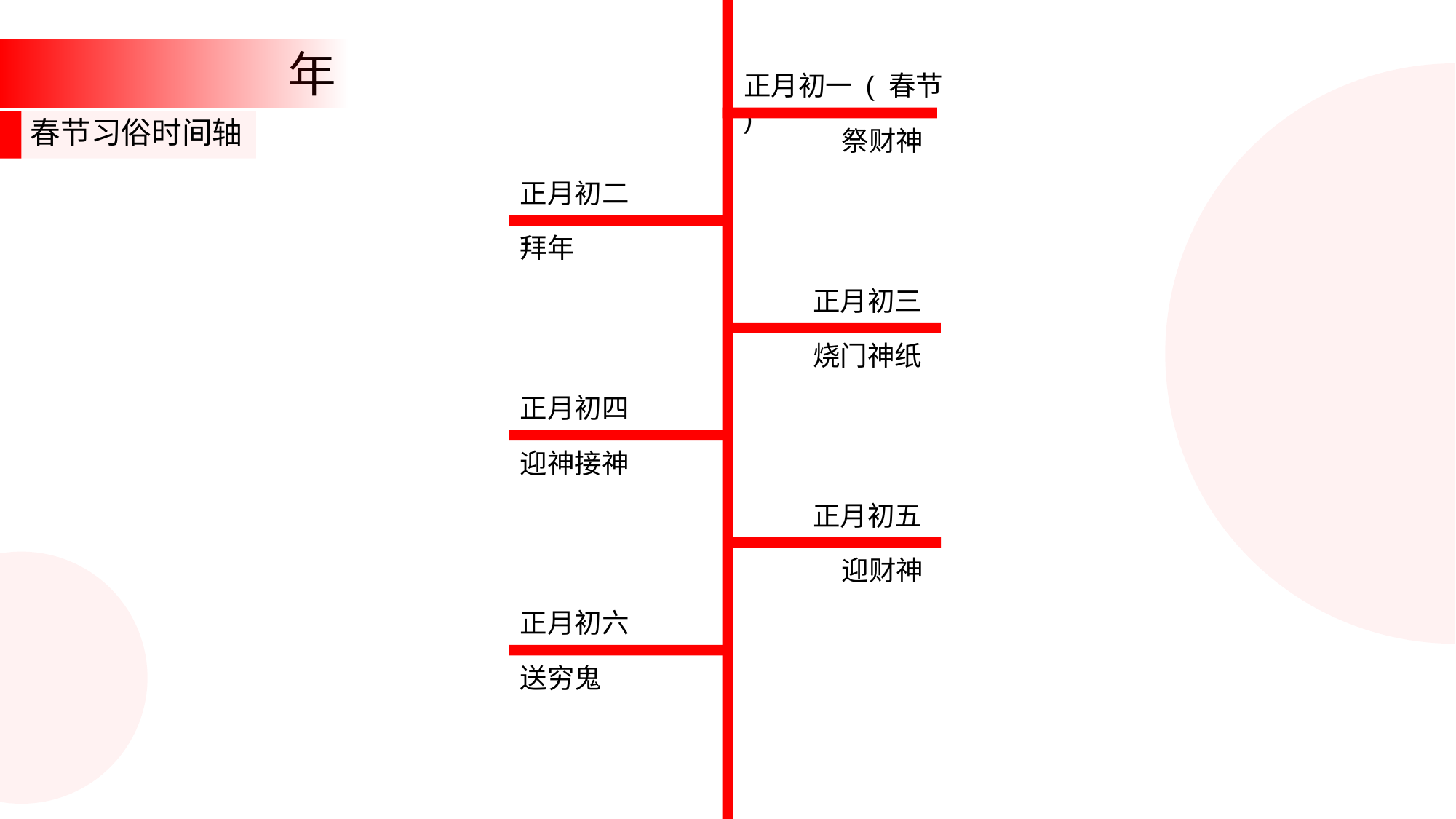

年

春节习俗时间轴

正月初一 ( 春节 )

祭财神

正月初二

拜年
正月初三

烧门神纸
正月初四

迎神接神
正月初五

迎财神

正月初六

送穷鬼